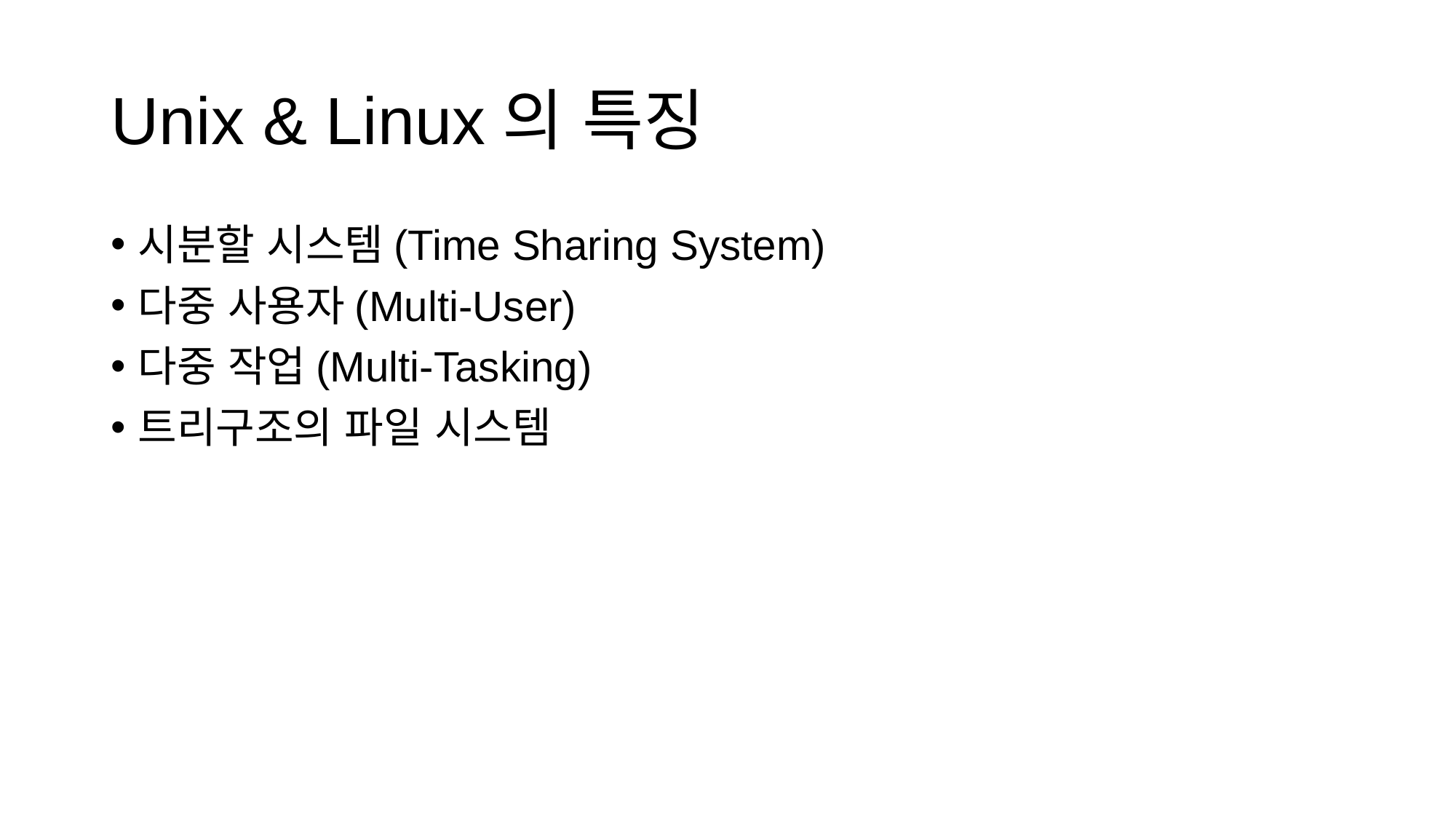

# Unix & Linux의 특징
시분할 시스템(Time Sharing System)
다중 사용자(Multi-User)
다중 작업(Multi-Tasking)
트리구조의 파일 시스템